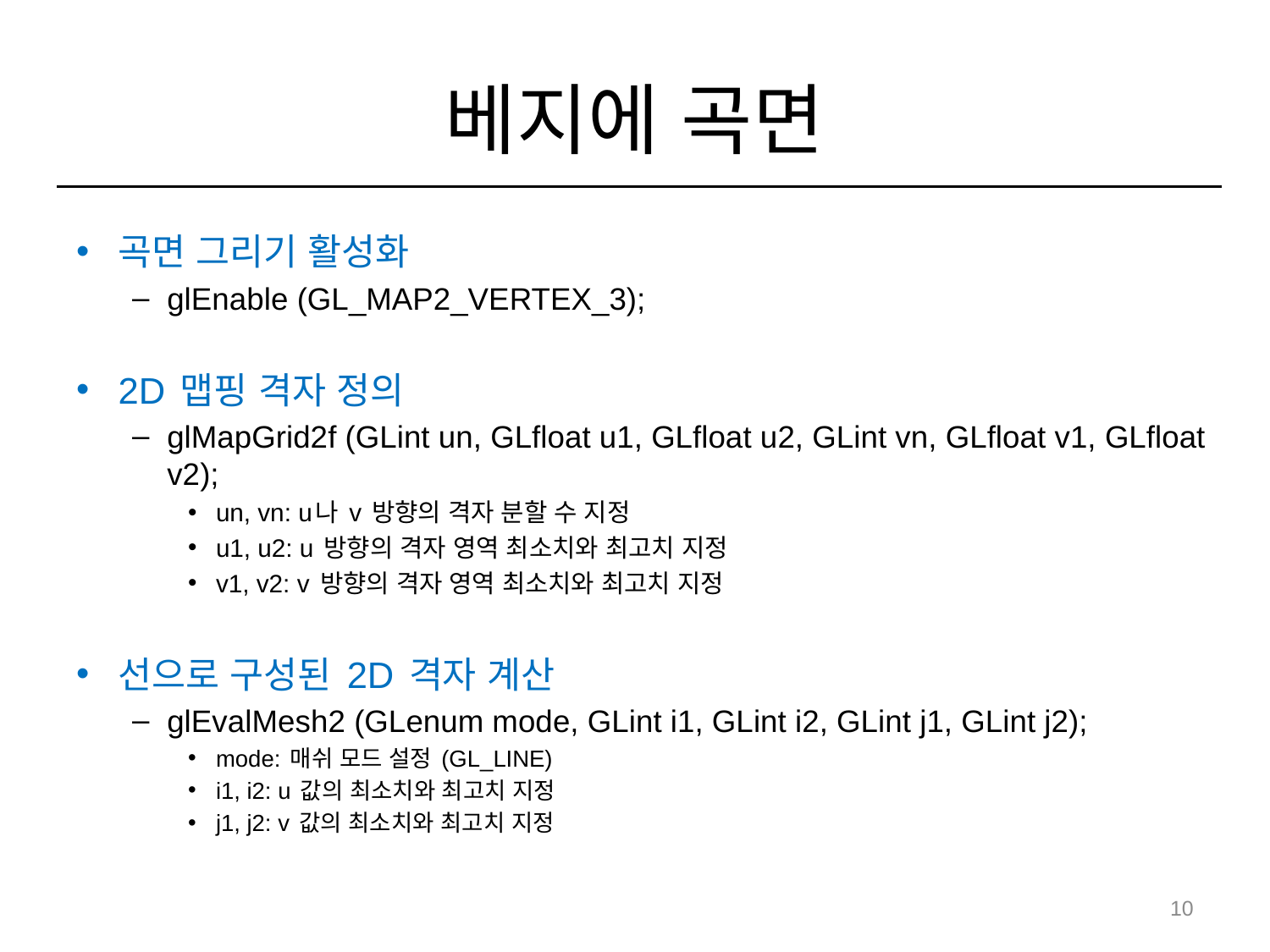

# 베지에 곡면
곡면 그리기 활성화
glEnable (GL_MAP2_VERTEX_3);

2D 맵핑 격자 정의
glMapGrid2f (GLint un, GLfloat u1, GLfloat u2, GLint vn, GLfloat v1, GLfloat v2);
un, vn: u나 v 방향의 격자 분할 수 지정
u1, u2: u 방향의 격자 영역 최소치와 최고치 지정
v1, v2: v 방향의 격자 영역 최소치와 최고치 지정

선으로 구성된 2D 격자 계산
glEvalMesh2 (GLenum mode, GLint i1, GLint i2, GLint j1, GLint j2);
mode: 매쉬 모드 설정 (GL_LINE)
i1, i2: u 값의 최소치와 최고치 지정
j1, j2: v 값의 최소치와 최고치 지정
10